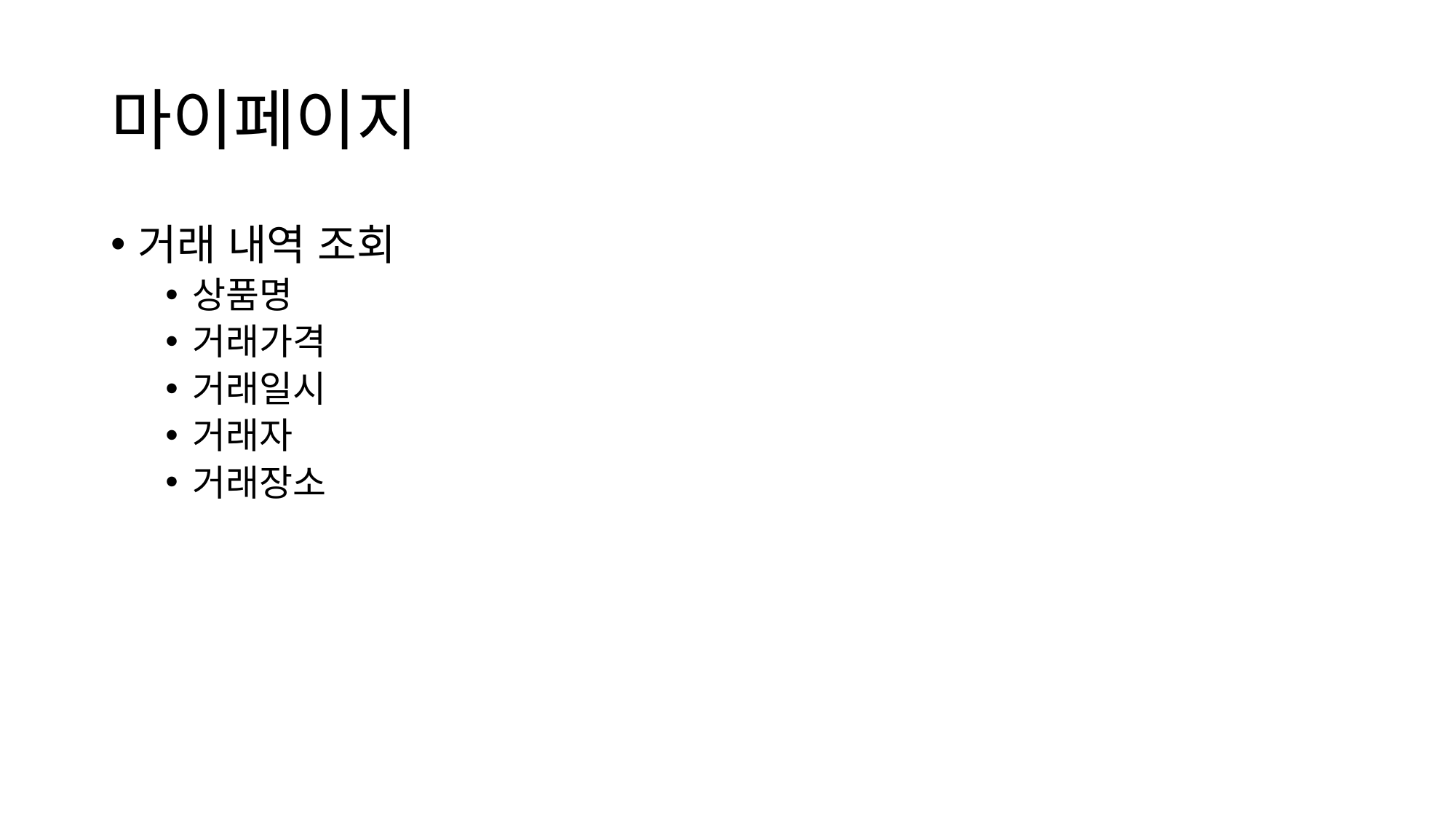

# 마이페이지
거래 내역 조회
상품명
거래가격
거래일시
거래자
거래장소